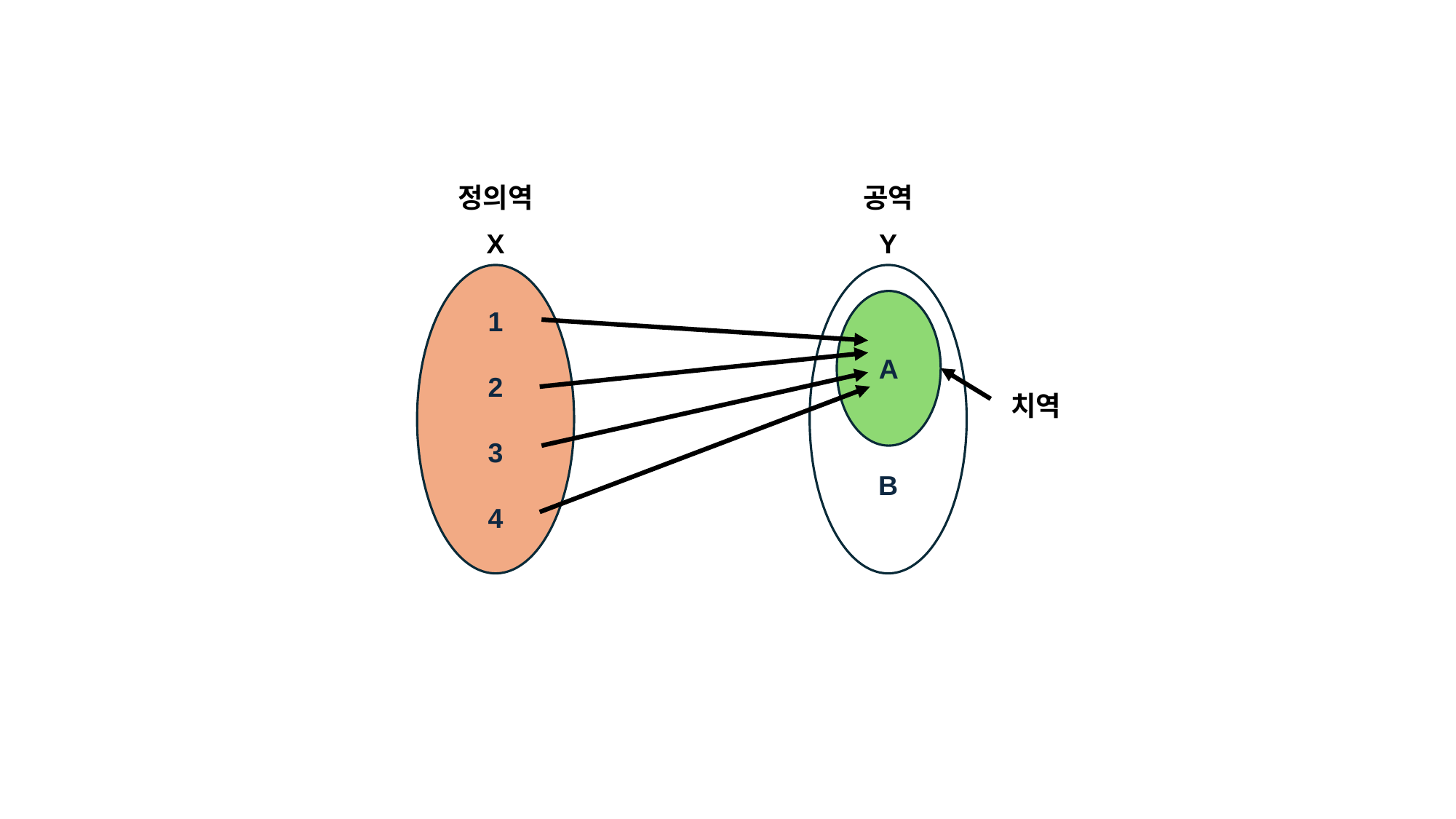

정의역
공역
X
Y
1
2
3
4
B
A
치역